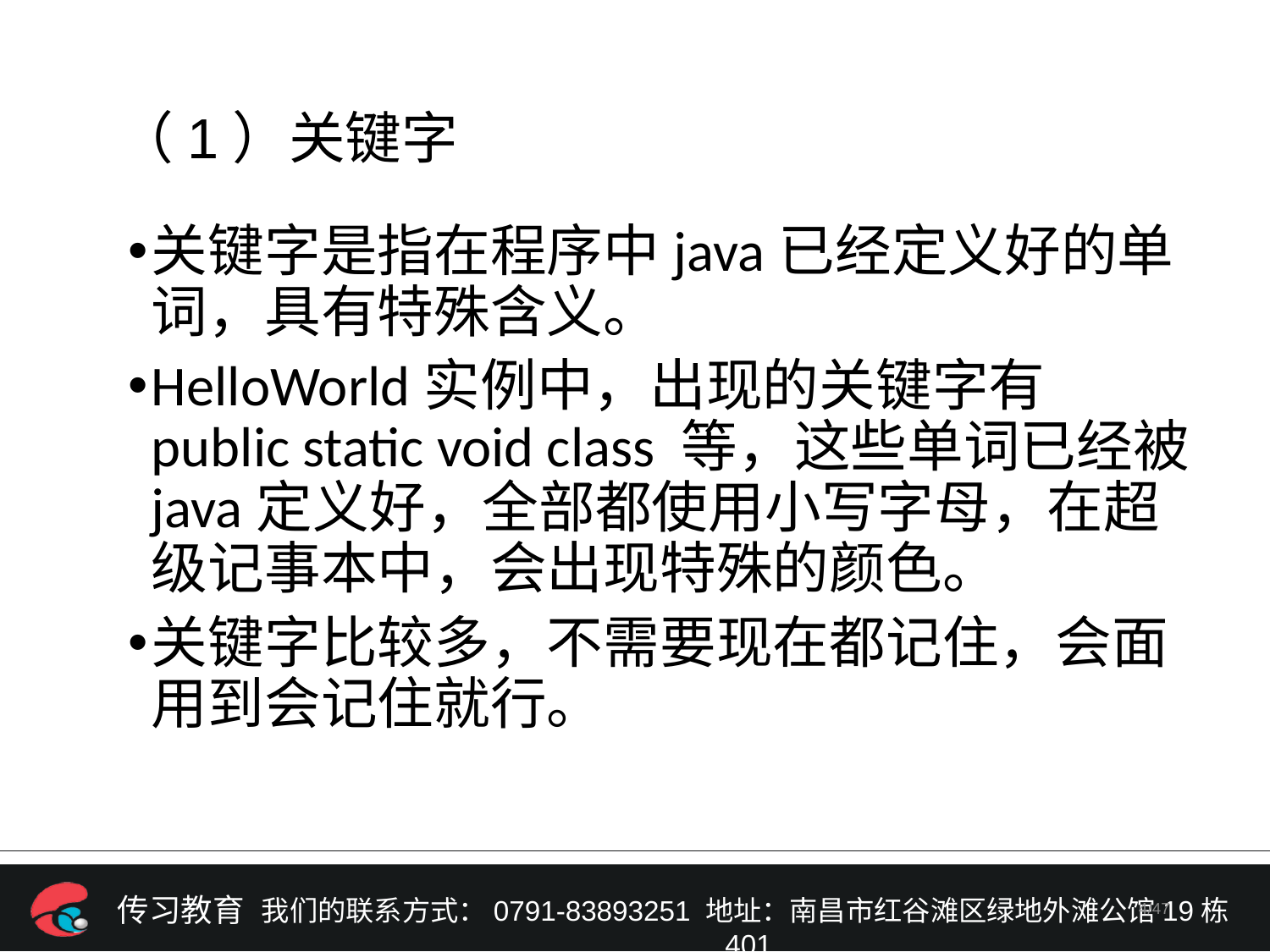

（1）关键字
关键字是指在程序中java已经定义好的单词，具有特殊含义。
HelloWorld实例中，出现的关键字有 public static void class 等，这些单词已经被java定义好，全部都使用小写字母，在超级记事本中，会出现特殊的颜色。
关键字比较多，不需要现在都记住，会面用到会记住就行。
4/47